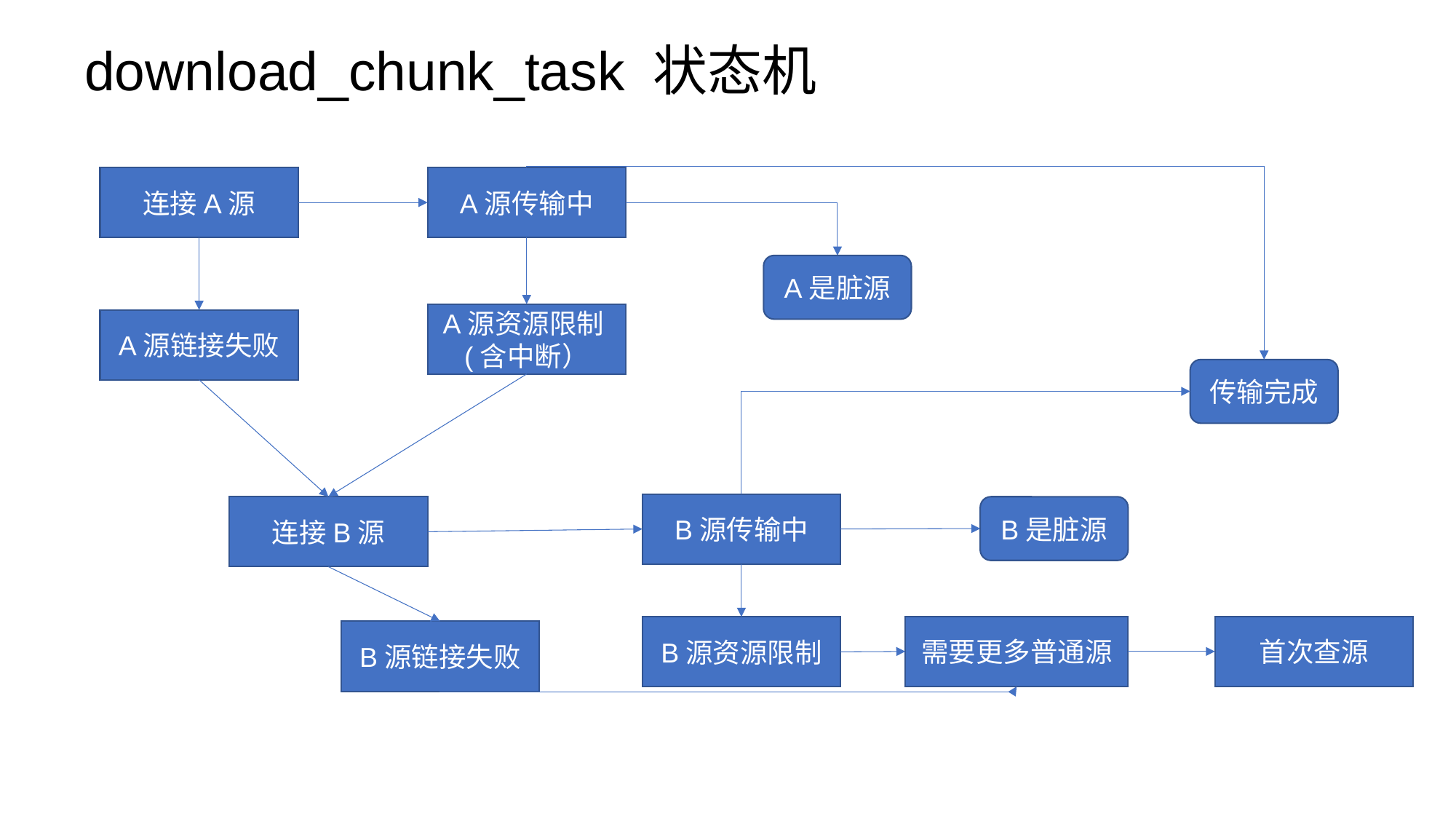

# download_chunk_task 状态机
连接A源
A源传输中
A是脏源
A源资源限制(含中断）
A源链接失败
传输完成
B源传输中
连接B源
B是脏源
首次查源
需要更多普通源
B源资源限制
B源链接失败